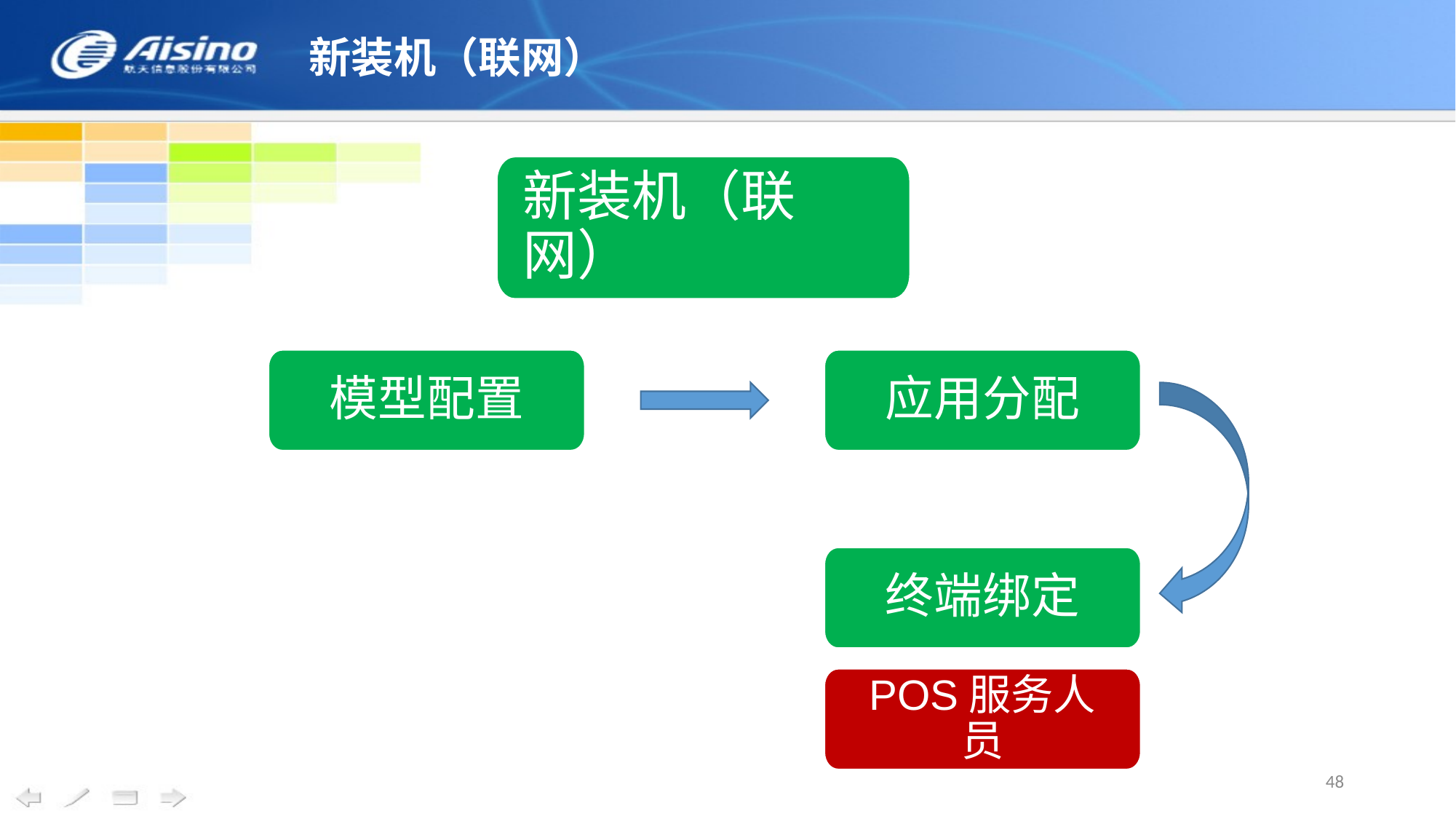

# 新装机（联网）
新装机（联网）
模型配置
应用分配

终端绑定
POS服务人员
48